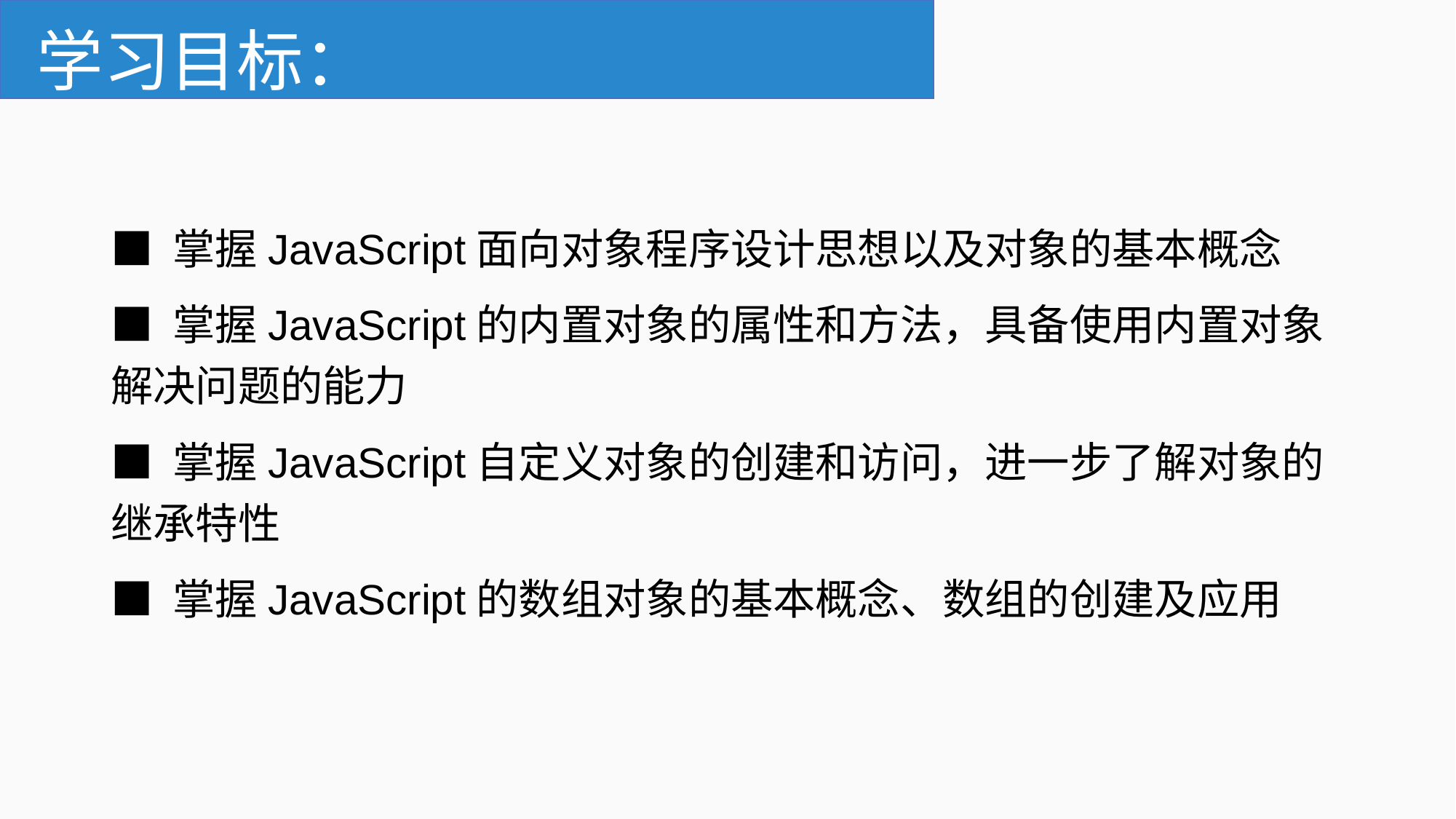

# 学习目标：

■ 掌握JavaScript面向对象程序设计思想以及对象的基本概念
■ 掌握JavaScript的内置对象的属性和方法，具备使用内置对象解决问题的能力
■ 掌握JavaScript自定义对象的创建和访问，进一步了解对象的继承特性
■ 掌握JavaScript的数组对象的基本概念、数组的创建及应用